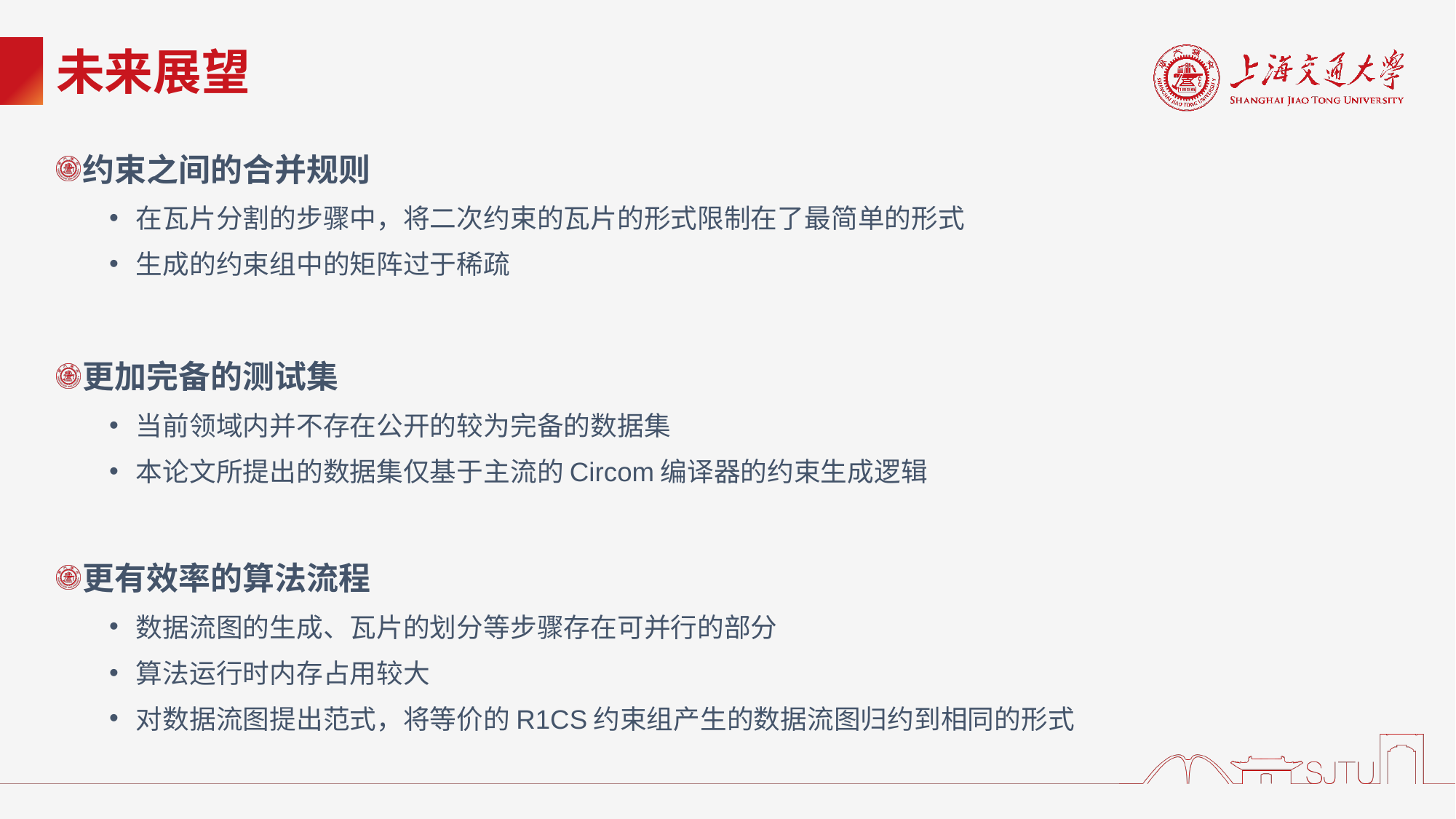

# 未来展望
约束之间的合并规则
在瓦片分割的步骤中，将二次约束的瓦片的形式限制在了最简单的形式
生成的约束组中的矩阵过于稀疏

更加完备的测试集
当前领域内并不存在公开的较为完备的数据集
本论文所提出的数据集仅基于主流的Circom编译器的约束生成逻辑

更有效率的算法流程
数据流图的生成、瓦片的划分等步骤存在可并行的部分
算法运行时内存占用较大
对数据流图提出范式，将等价的R1CS约束组产生的数据流图归约到相同的形式